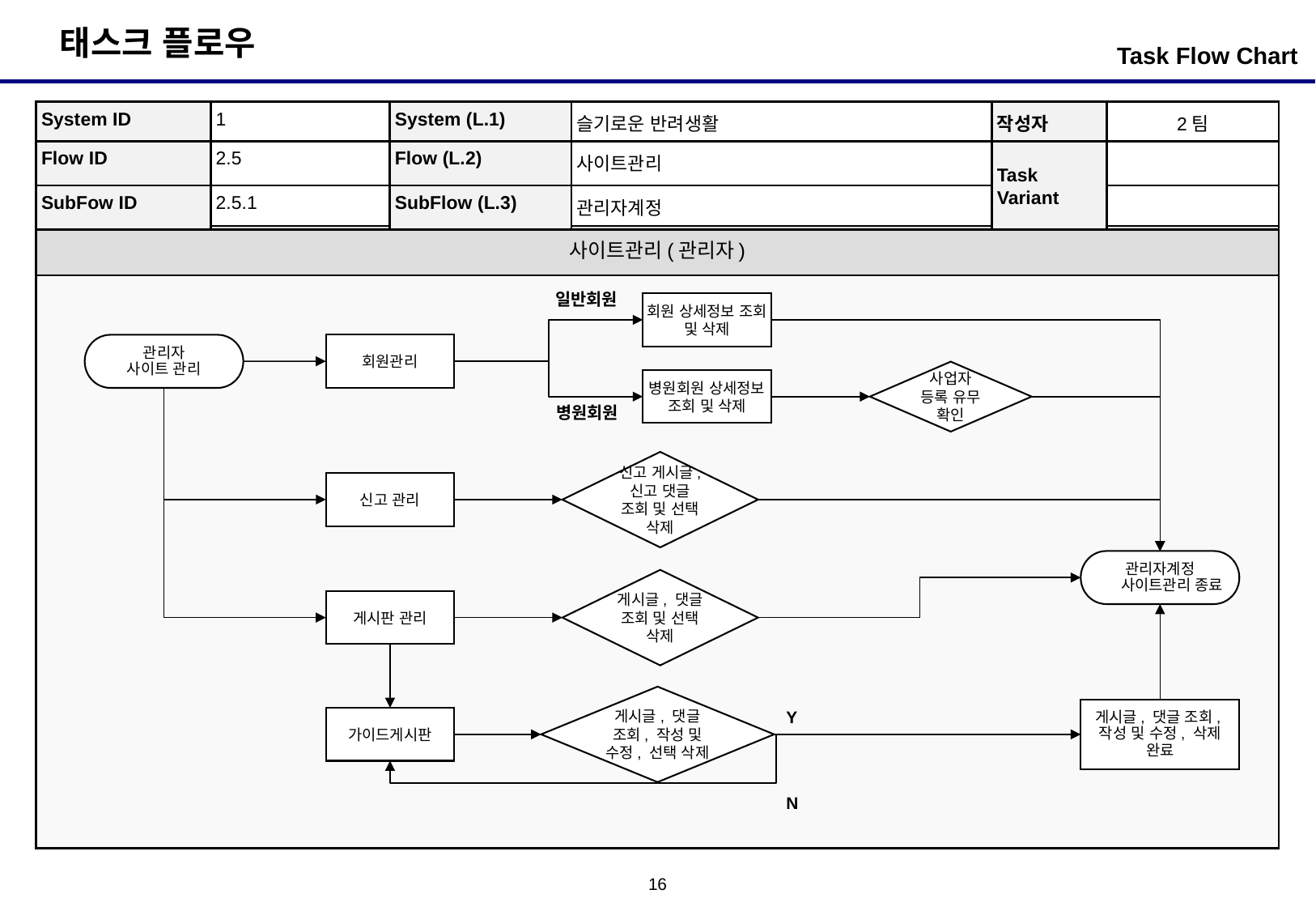

Task Flow Chart
| System ID | 1 | System (L.1) | 슬기로운 반려생활 | 작성자 | 2팀 |
| --- | --- | --- | --- | --- | --- |
| Flow ID | 2.5 | Flow (L.2) | 사이트관리 | Task Variant |  |
| SubFow ID | 2.5.1 | SubFlow (L.3) | 관리자계정 |  |  |
| 사이트관리(관리자) |
| --- |
|  |
일반회원
회원 상세정보 조회 및 삭제
회원관리
관리자
사이트 관리
사업자 등록 유무 확인
병원회원 상세정보 조회 및 삭제
병원회원
신고 게시글,
신고 댓글
조회 및 선택 삭제
신고 관리
관리자계정 사이트관리 종료
게시글, 댓글
조회 및 선택 삭제
게시판 관리
게시글, 댓글 조회, 작성 및 수정, 선택 삭제
게시글, 댓글 조회,
작성 및 수정, 삭제 완료
Y
가이드게시판
N